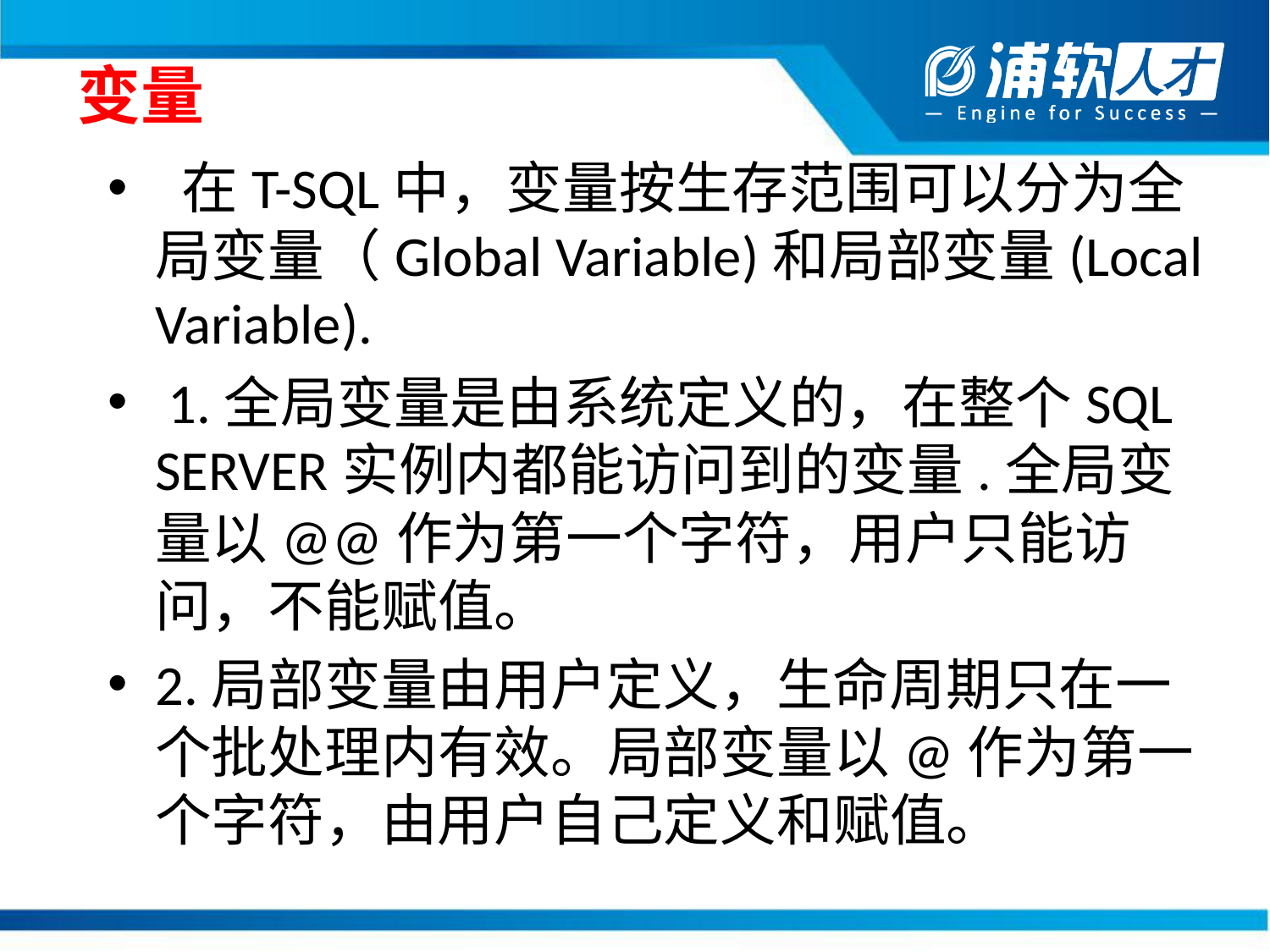

# 变量
 在T-SQL中，变量按生存范围可以分为全局变量（Global Variable)和局部变量(Local Variable).
 1.全局变量是由系统定义的，在整个SQL SERVER实例内都能访问到的变量.全局变量以@@作为第一个字符，用户只能访问，不能赋值。
2.局部变量由用户定义，生命周期只在一个批处理内有效。局部变量以@作为第一个字符，由用户自己定义和赋值。